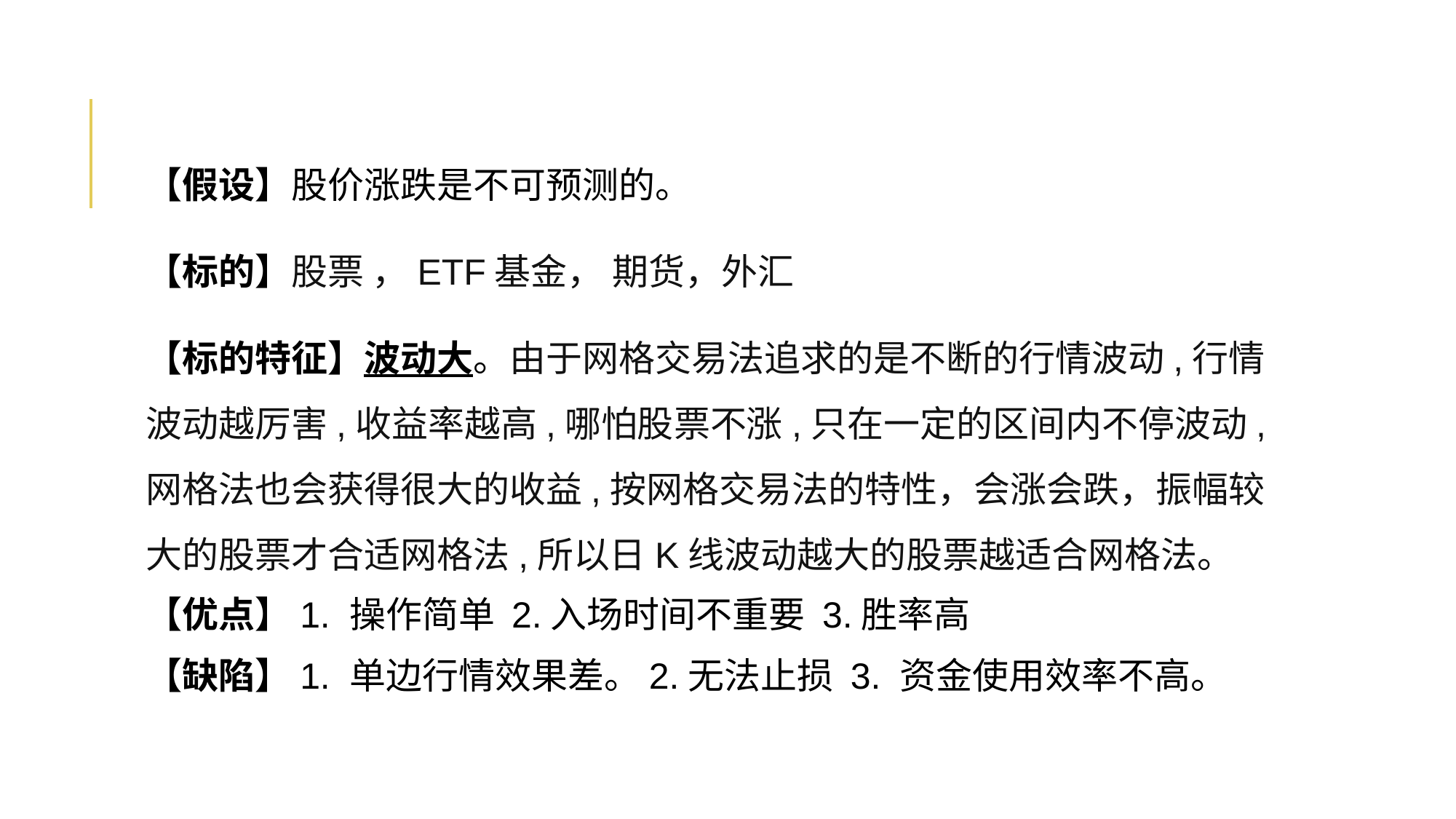

【假设】股价涨跌是不可预测的。
【标的】股票 ，ETF基金， 期货，外汇
【标的特征】波动大。由于网格交易法追求的是不断的行情波动,行情波动越厉害,收益率越高,哪怕股票不涨,只在一定的区间内不停波动,网格法也会获得很大的收益,按网格交易法的特性，会涨会跌，振幅较大的股票才合适网格法,所以日K线波动越大的股票越适合网格法。
【优点】1. 操作简单 2.入场时间不重要 3.胜率高
【缺陷】1. 单边行情效果差。2.无法止损 3. 资金使用效率不高。